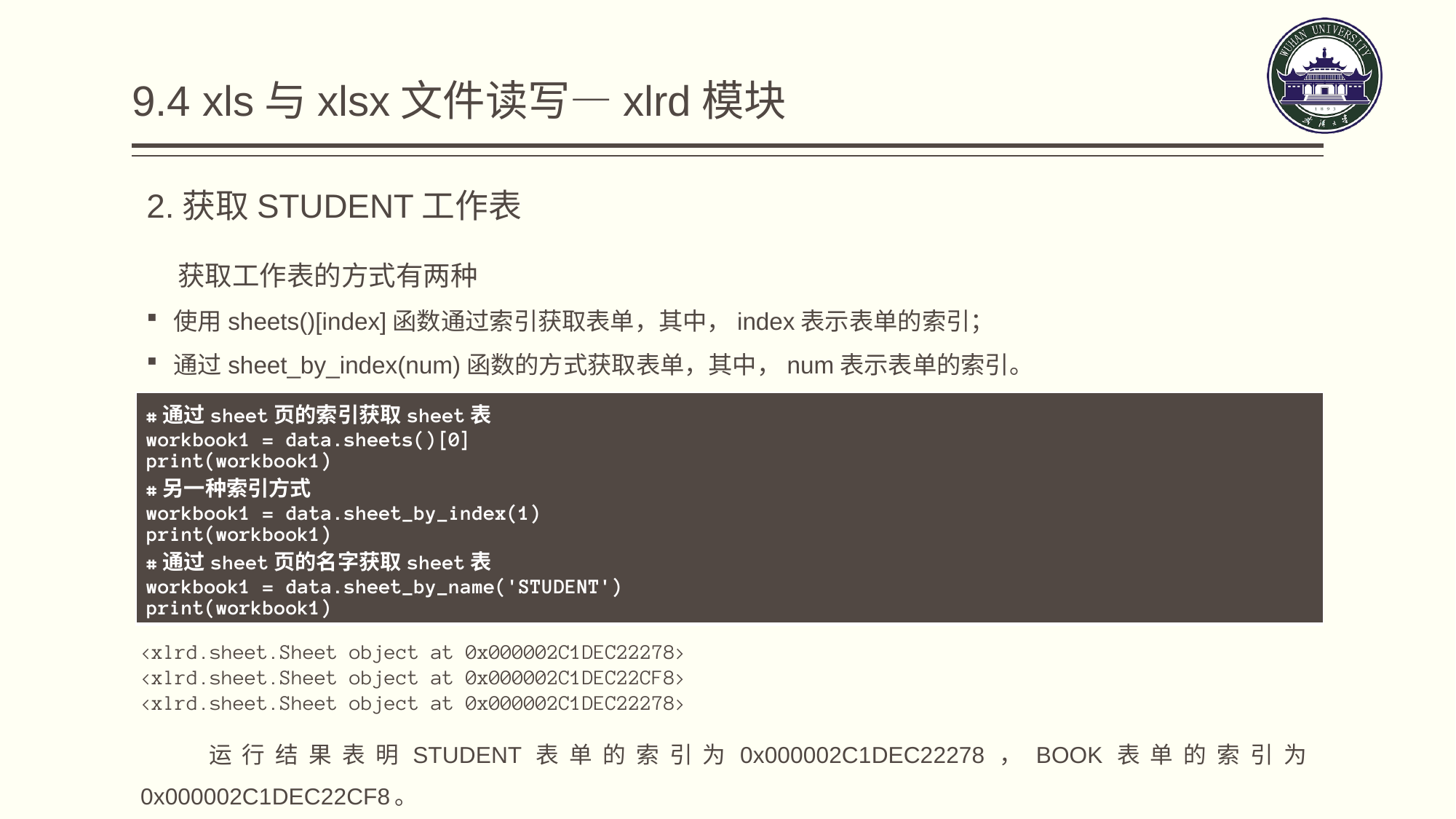

9.4 xls与xlsx文件读写—xlrd模块
2.获取STUDENT工作表
    获取工作表的方式有两种
使用sheets()[index]函数通过索引获取表单，其中，index表示表单的索引；
通过sheet_by_index(num)函数的方式获取表单，其中，num表示表单的索引。
| #通过sheet页的索引获取sheet表 workbook1 = data.sheets()[0] print(workbook1) #另一种索引方式 workbook1 = data.sheet\_by\_index(1) print(workbook1) #通过sheet页的名字获取sheet表 workbook1 = data.sheet\_by\_name('STUDENT') print(workbook1) |
| --- |
<xlrd.sheet.Sheet object at 0x000002C1DEC22278>
<xlrd.sheet.Sheet object at 0x000002C1DEC22CF8>
<xlrd.sheet.Sheet object at 0x000002C1DEC22278>
    运行结果表明STUDENT表单的索引为0x000002C1DEC22278，BOOK表单的索引为0x000002C1DEC22CF8。